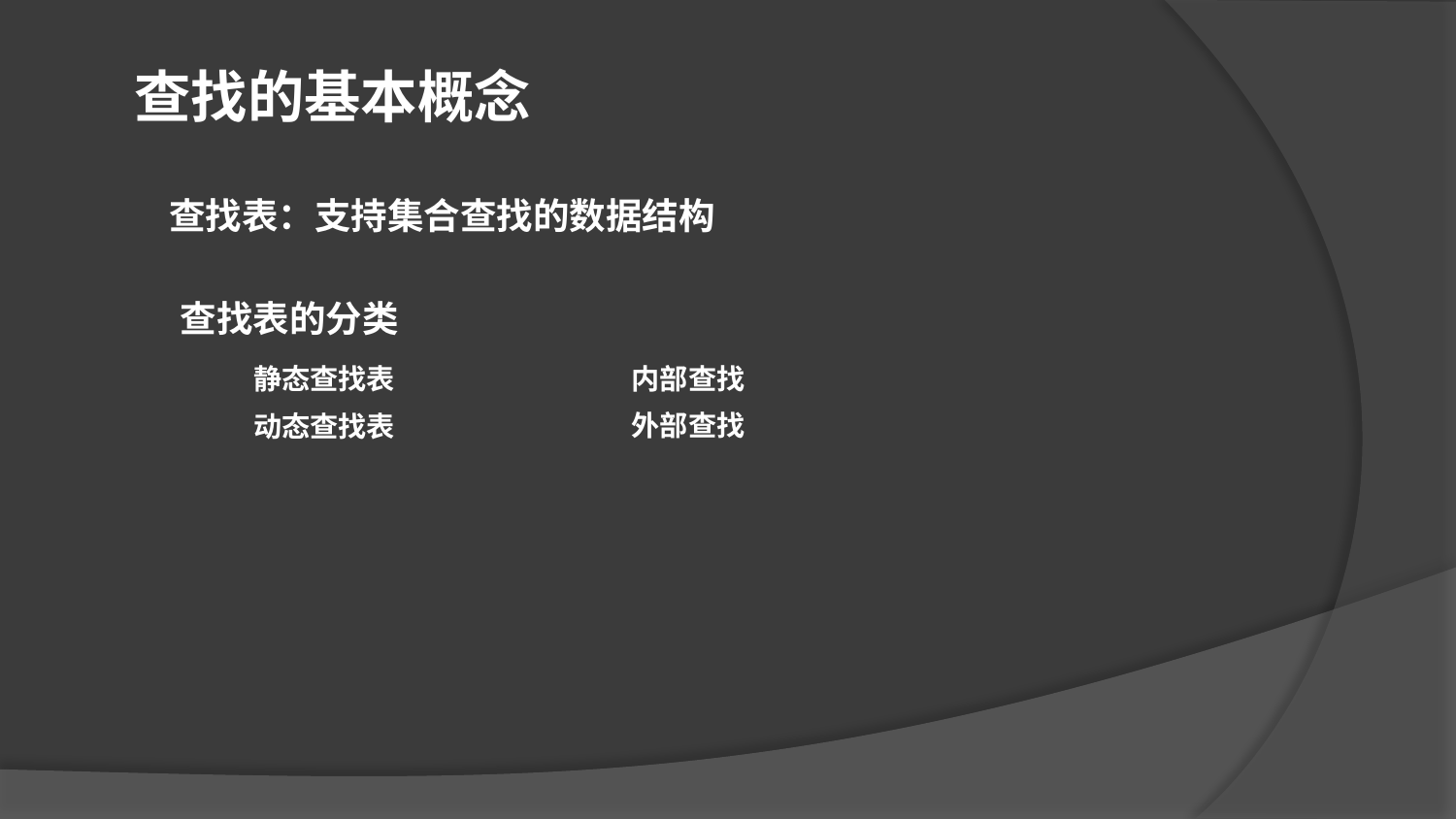

查找的基本概念
查找表：支持集合查找的数据结构
查找表的分类
静态查找表
动态查找表
内部查找
外部查找